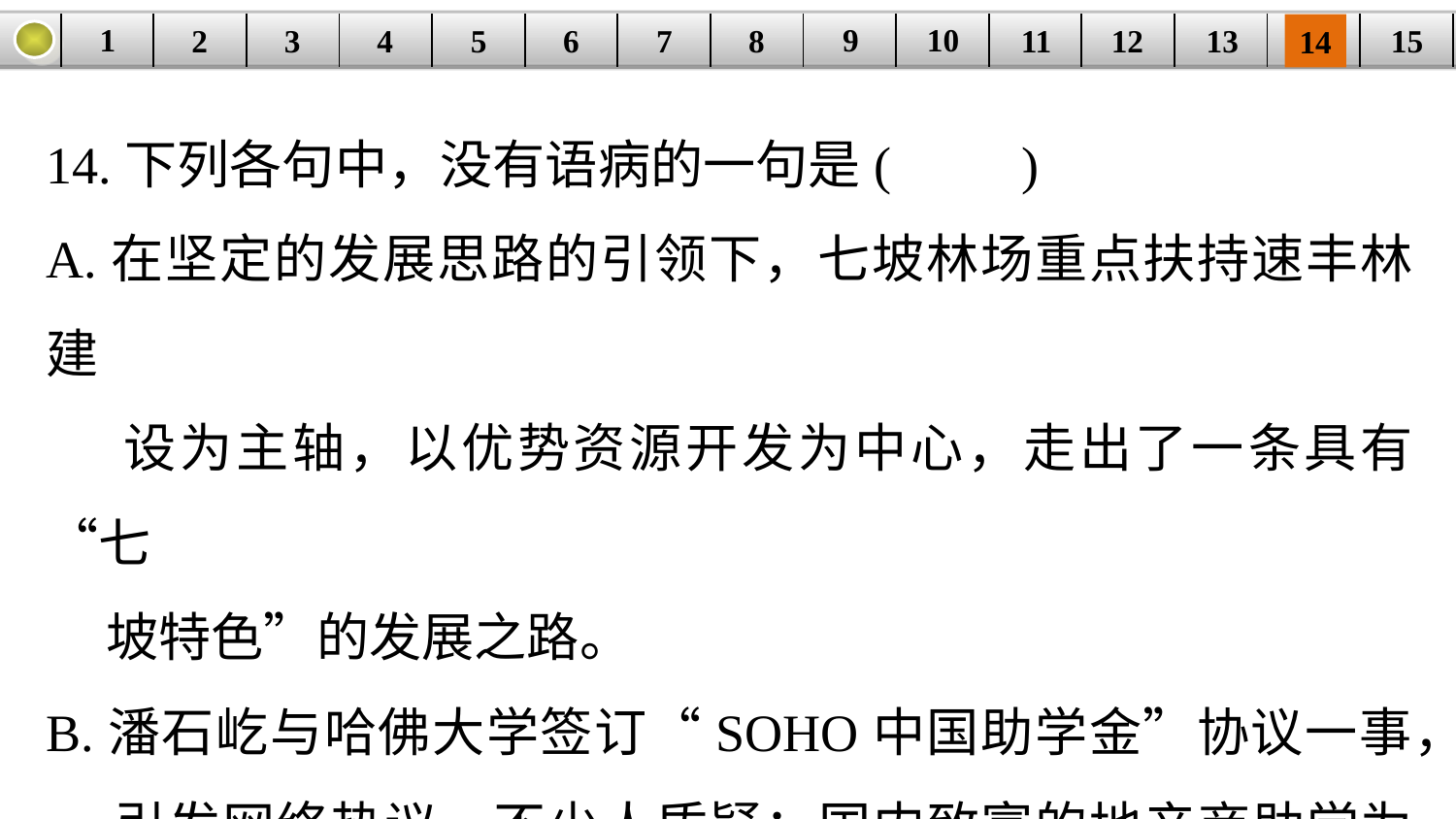

9
10
1
3
4
5
6
8
11
2
12
15
|  |  |  |  |  |  |  |  |  |  |  |  |  |  |  |
| --- | --- | --- | --- | --- | --- | --- | --- | --- | --- | --- | --- | --- | --- | --- |
7
13
14

14.下列各句中，没有语病的一句是(　　)
A.在坚定的发展思路的引领下，七坡林场重点扶持速丰林建
    设为主轴，以优势资源开发为中心，走出了一条具有“七
    坡特色”的发展之路。
B.潘石屹与哈佛大学签订“SOHO中国助学金”协议一事，
    引发网络热议，不少人质疑：国内致富的地产商助学为何
    不选择中国高校？